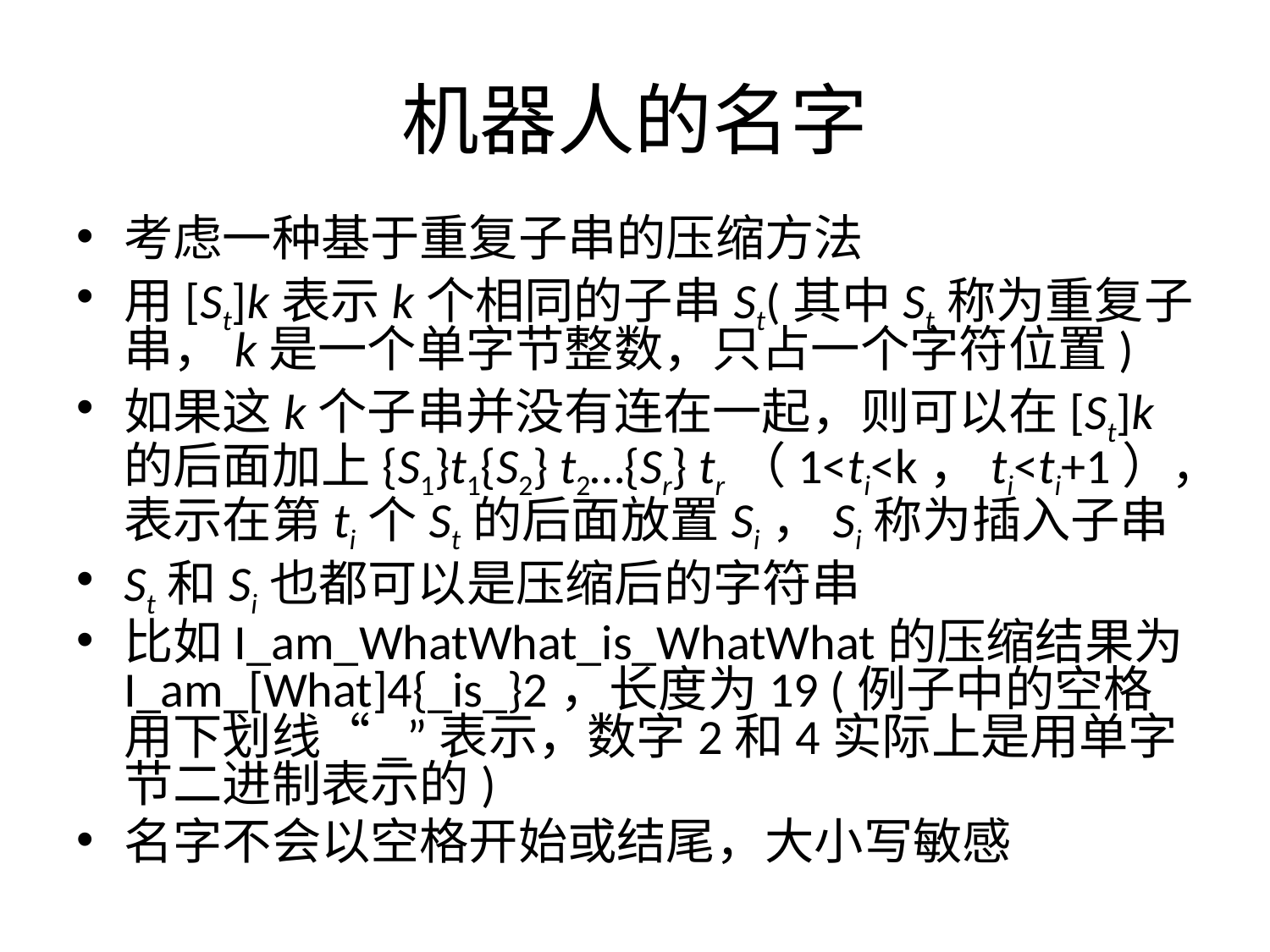

# 机器人的名字
考虑一种基于重复子串的压缩方法
用[St]k表示k个相同的子串St(其中St称为重复子串，k是一个单字节整数，只占一个字符位置)
如果这k个子串并没有连在一起，则可以在[St]k的后面加上{S1}t1{S2} t2…{Sr} tr（1<ti<k，ti<ti+1），表示在第ti个St的后面放置Si，Si称为插入子串
St和Si也都可以是压缩后的字符串
比如I_am_WhatWhat_is_WhatWhat的压缩结果为I_am_[What]4{_is_}2，长度为19 (例子中的空格用下划线“_”表示，数字2和4实际上是用单字节二进制表示的)
名字不会以空格开始或结尾，大小写敏感